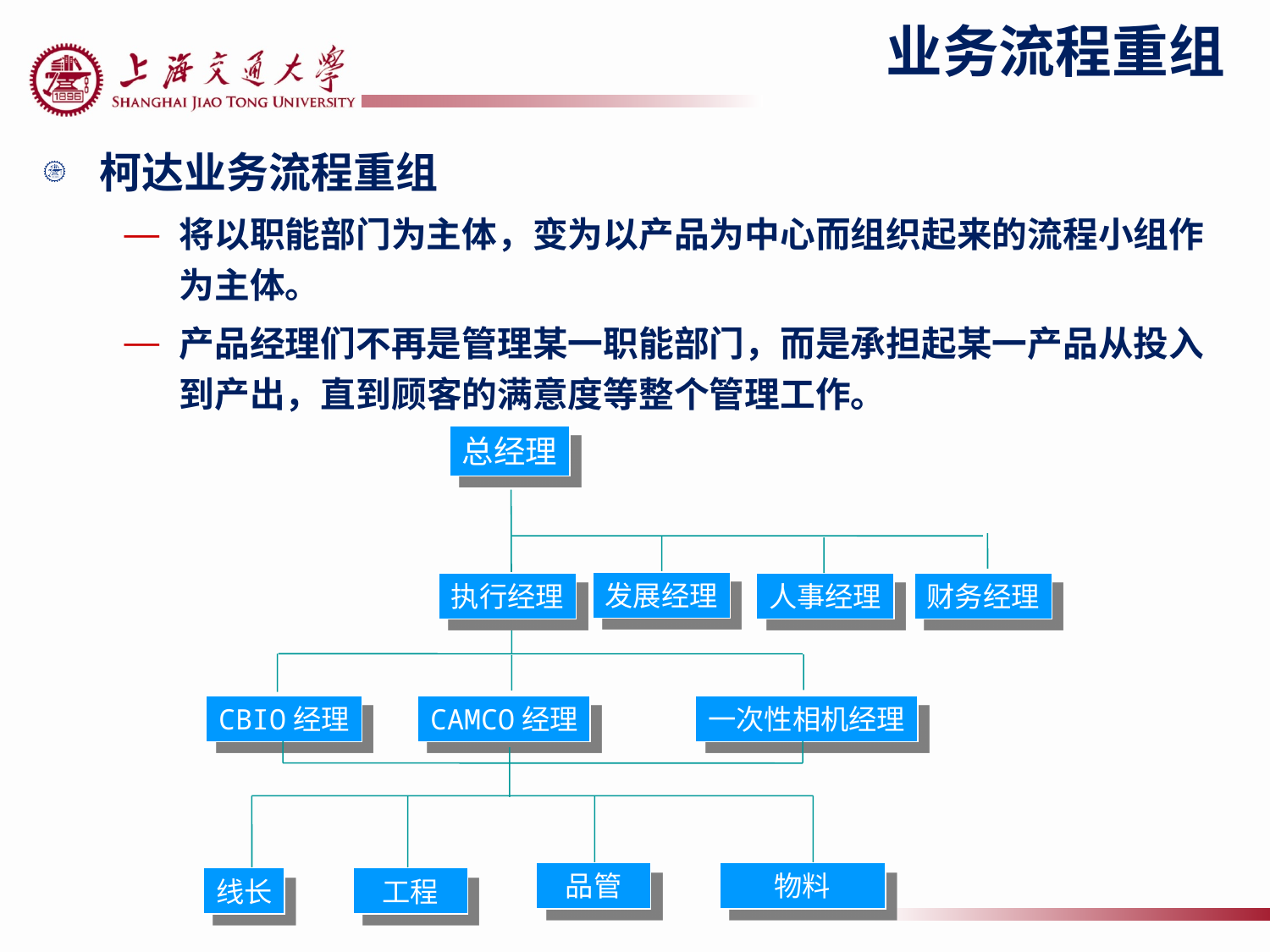

# 业务流程重组
柯达业务流程重组
将以职能部门为主体，变为以产品为中心而组织起来的流程小组作为主体。
产品经理们不再是管理某一职能部门，而是承担起某一产品从投入到产出，直到顾客的满意度等整个管理工作。
总经理

发展经理
执行经理
人事经理
财务经理

CBIO经理
CAMCO经理
一次性相机经理

品管
物料
线长
工程
108